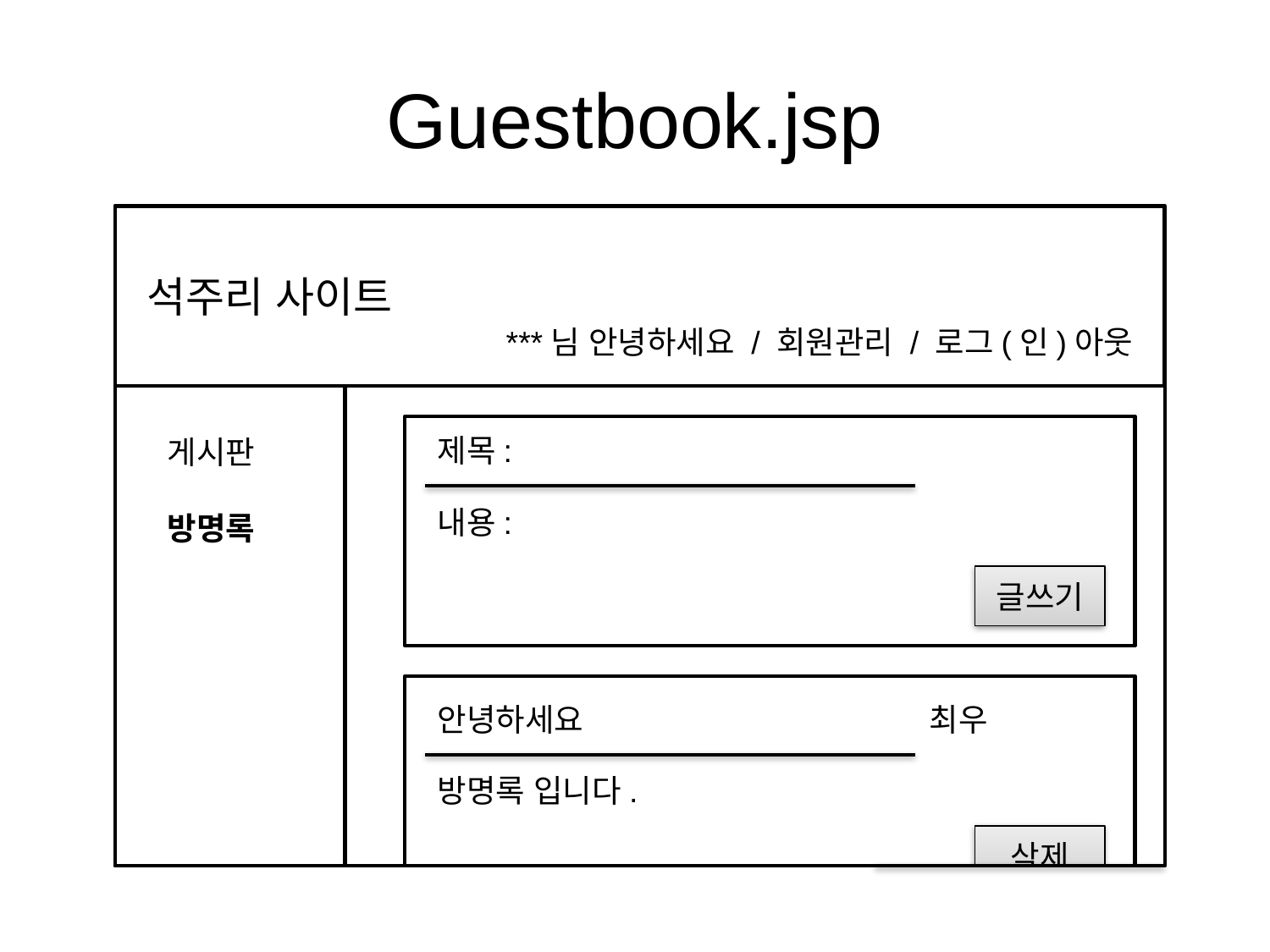

# Guestbook.jsp

 석주리 사이트
***님 안녕하세요 / 회원관리 / 로그(인)아웃

제목:
게시판

방명록
내용:
글쓰기

안녕하세요                                       최우
방명록 입니다.
삭제